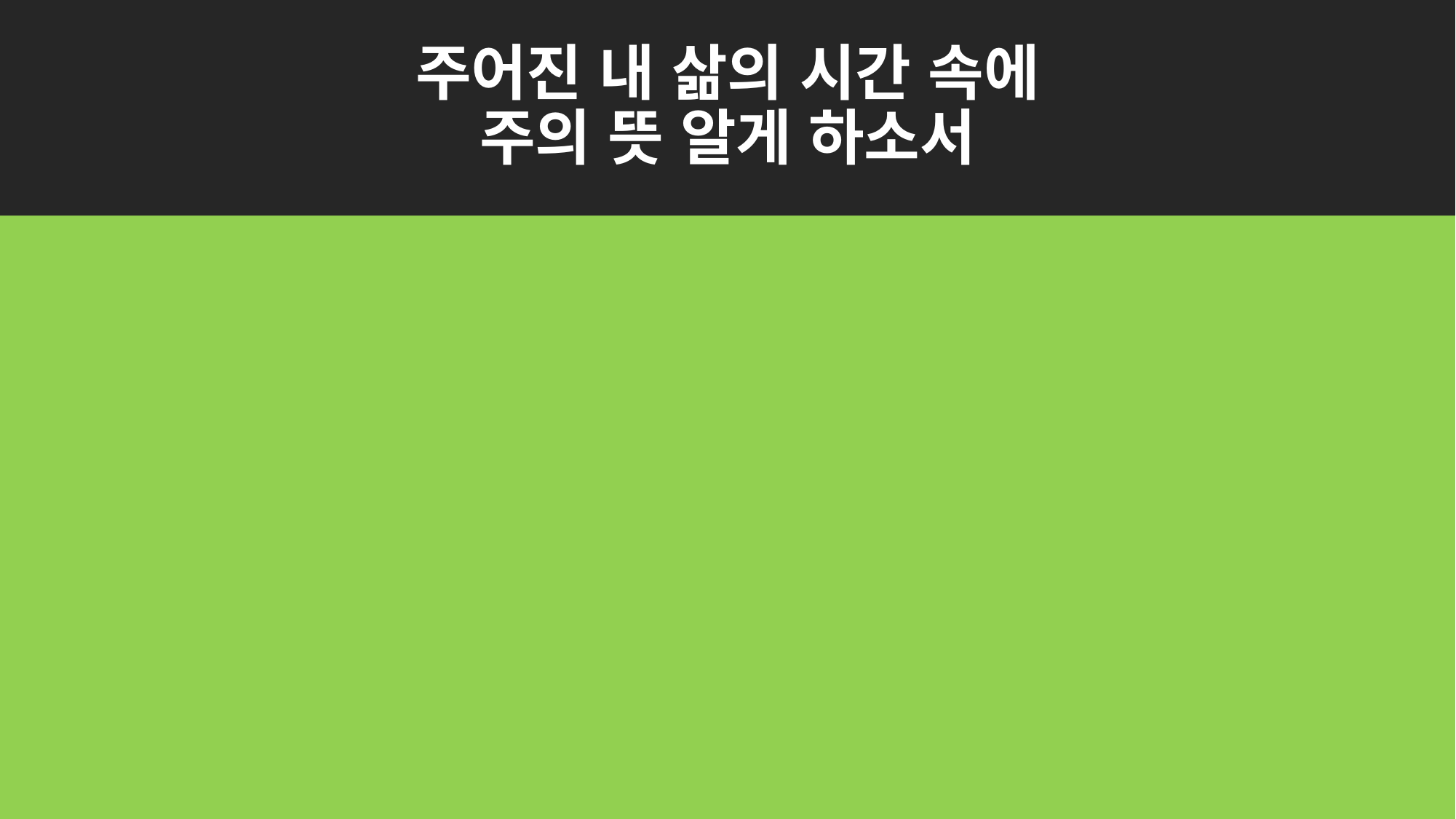

# 주어진 내 삶의 시간 속에 주의 뜻 알게 하소서